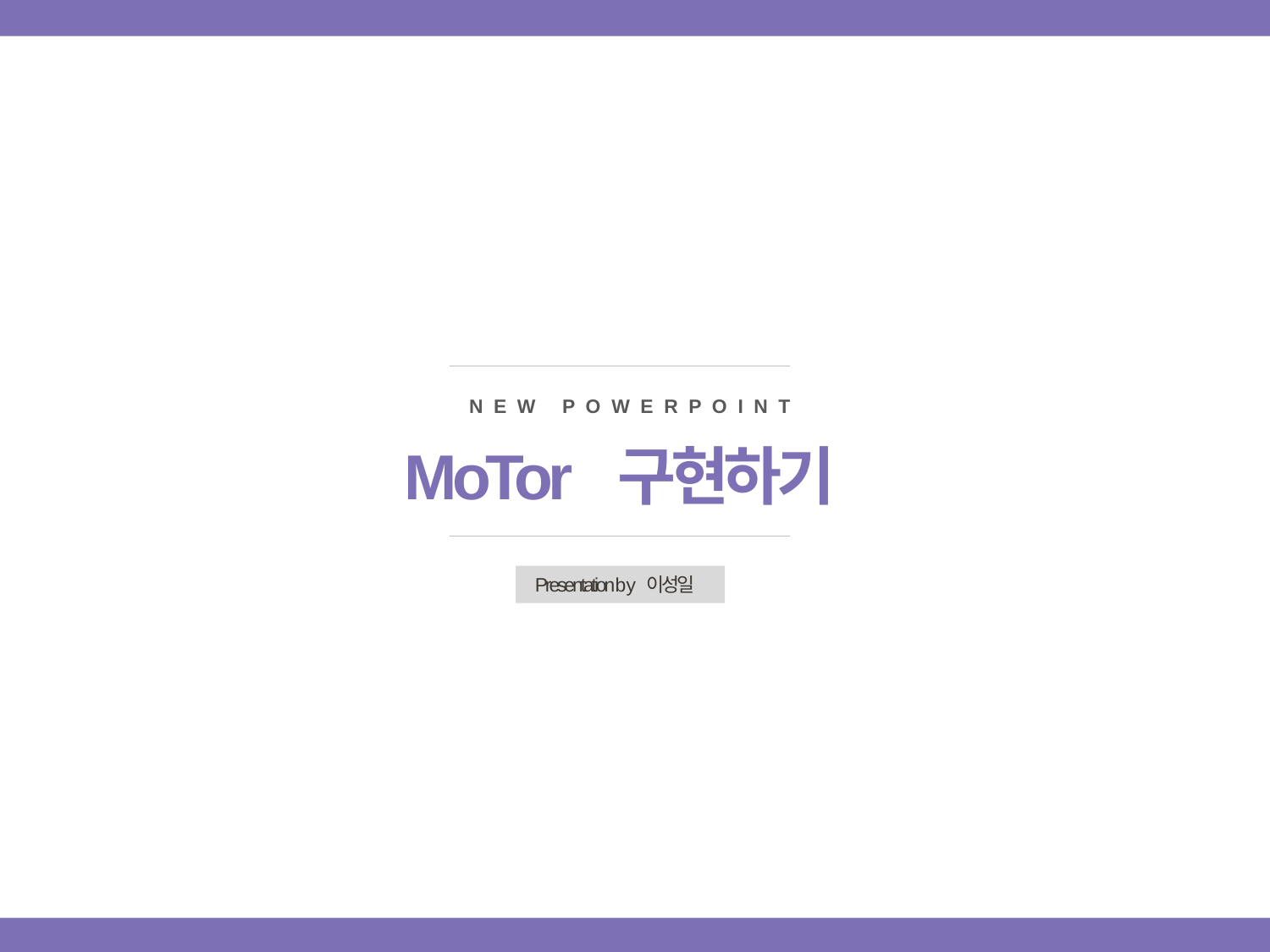

NEW POWERPOINT
MoTor  구현하기

Presentation b y  이성일